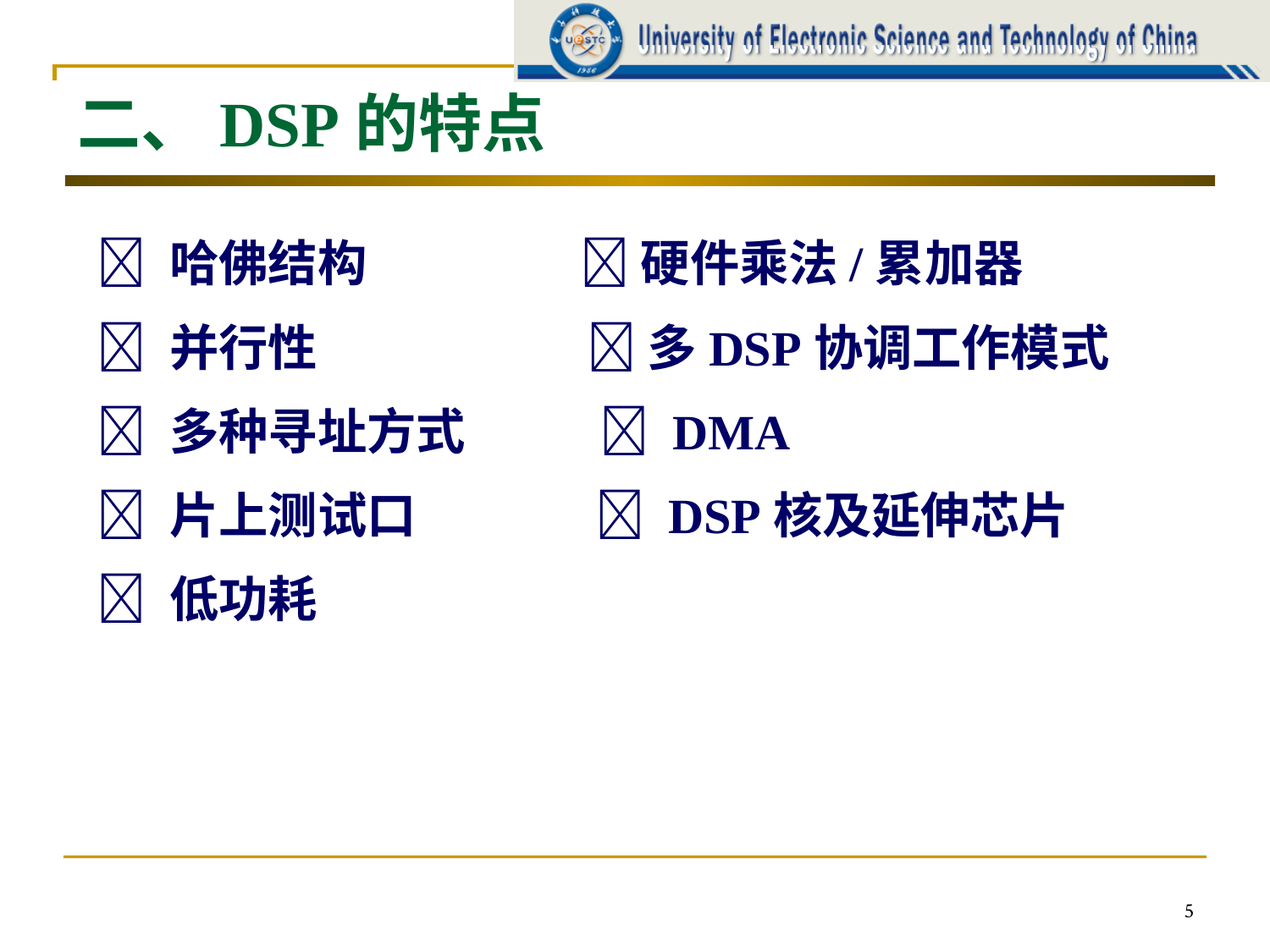

# 二、DSP的特点
• 哈佛结构                   • 硬件乘法/累加器
• 并行性                        • 多DSP协调工作模式
• 多种寻址方式            • DMA
• 片上测试口                • DSP核及延伸芯片
• 低功耗
5